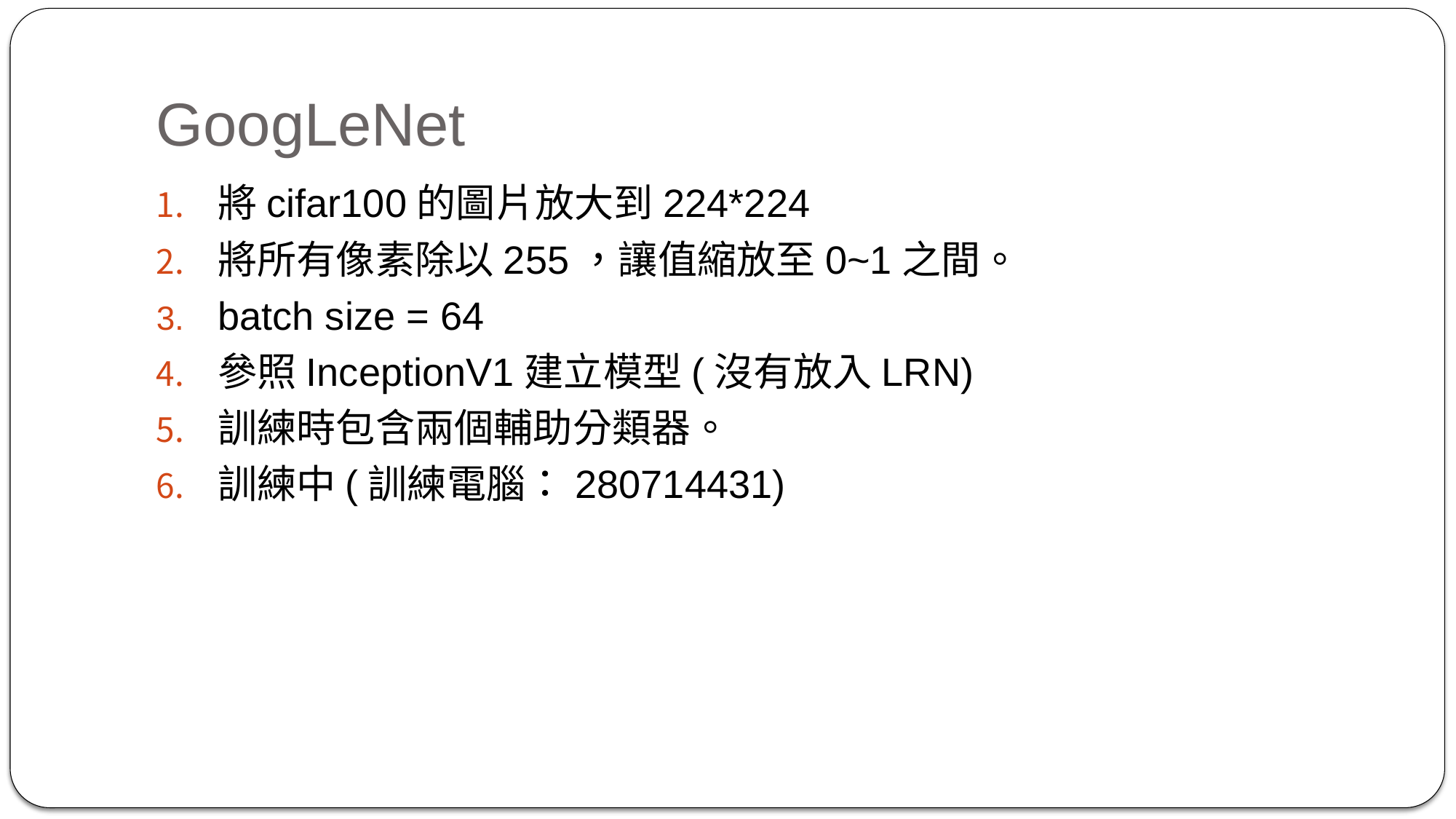

# GoogLeNet
將cifar100的圖片放大到224*224
將所有像素除以255，讓值縮放至0~1之間。
batch size = 64
參照InceptionV1建立模型(沒有放入LRN)
訓練時包含兩個輔助分類器。
訓練中(訓練電腦：280714431)